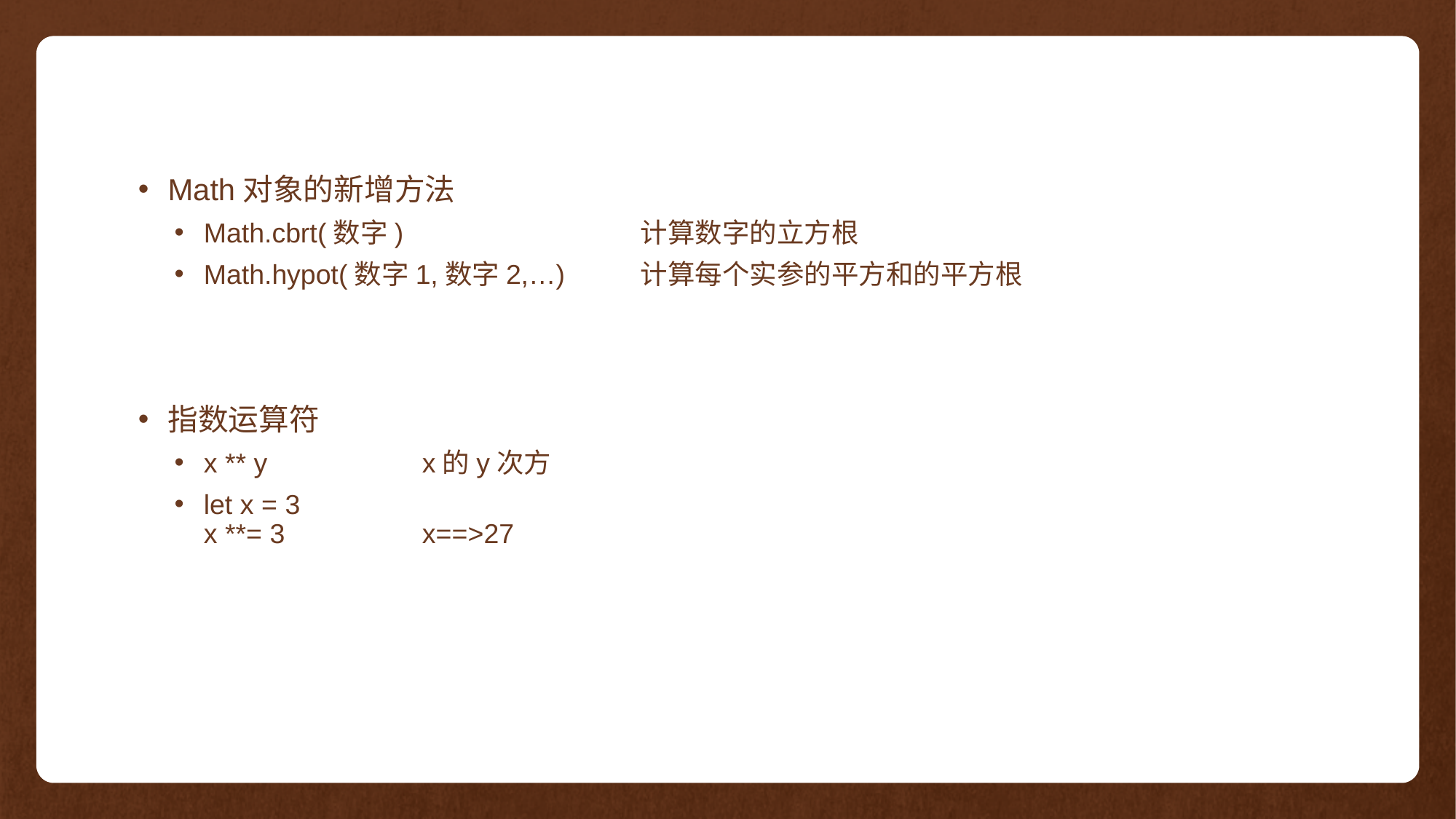

Math对象的新增方法
Math.cbrt(数字)			计算数字的立方根
Math.hypot(数字1,数字2,…)	计算每个实参的平方和的平方根

指数运算符
x ** y		x的y次方
let x = 3
x **= 3		x==>27